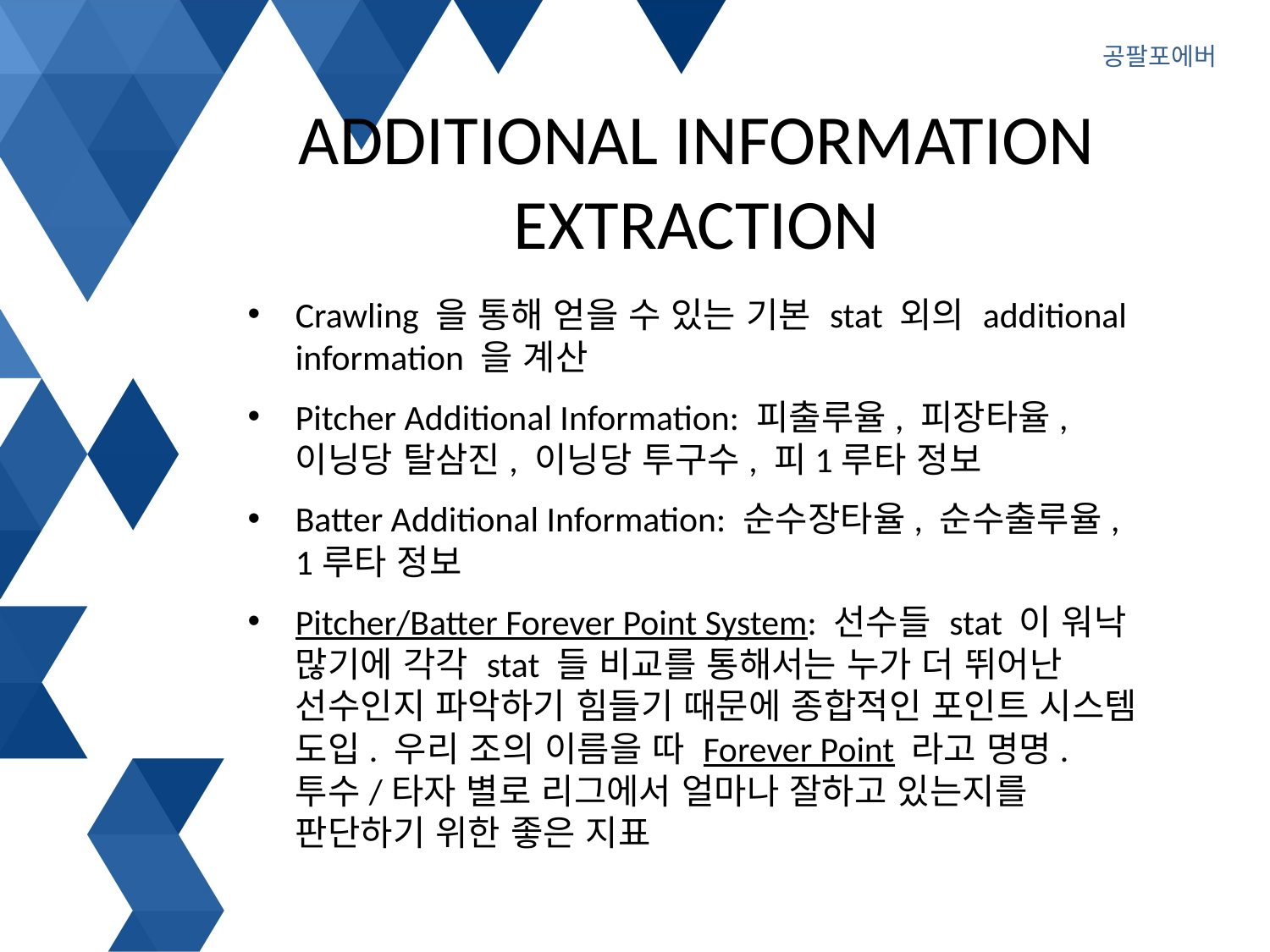

공팔포에버
# Additional Information Extraction
Crawling 을 통해 얻을 수 있는 기본 stat 외의 additional information 을 계산
Pitcher Additional Information: 피출루율, 피장타율, 이닝당 탈삼진, 이닝당 투구수, 피1루타 정보
Batter Additional Information: 순수장타율, 순수출루율, 1루타 정보
Pitcher/Batter Forever Point System: 선수들 stat 이 워낙 많기에 각각 stat 들 비교를 통해서는 누가 더 뛰어난 선수인지 파악하기 힘들기 때문에 종합적인 포인트 시스템 도입. 우리 조의 이름을 따 Forever Point 라고 명명. 투수/타자 별로 리그에서 얼마나 잘하고 있는지를 판단하기 위한 좋은 지표